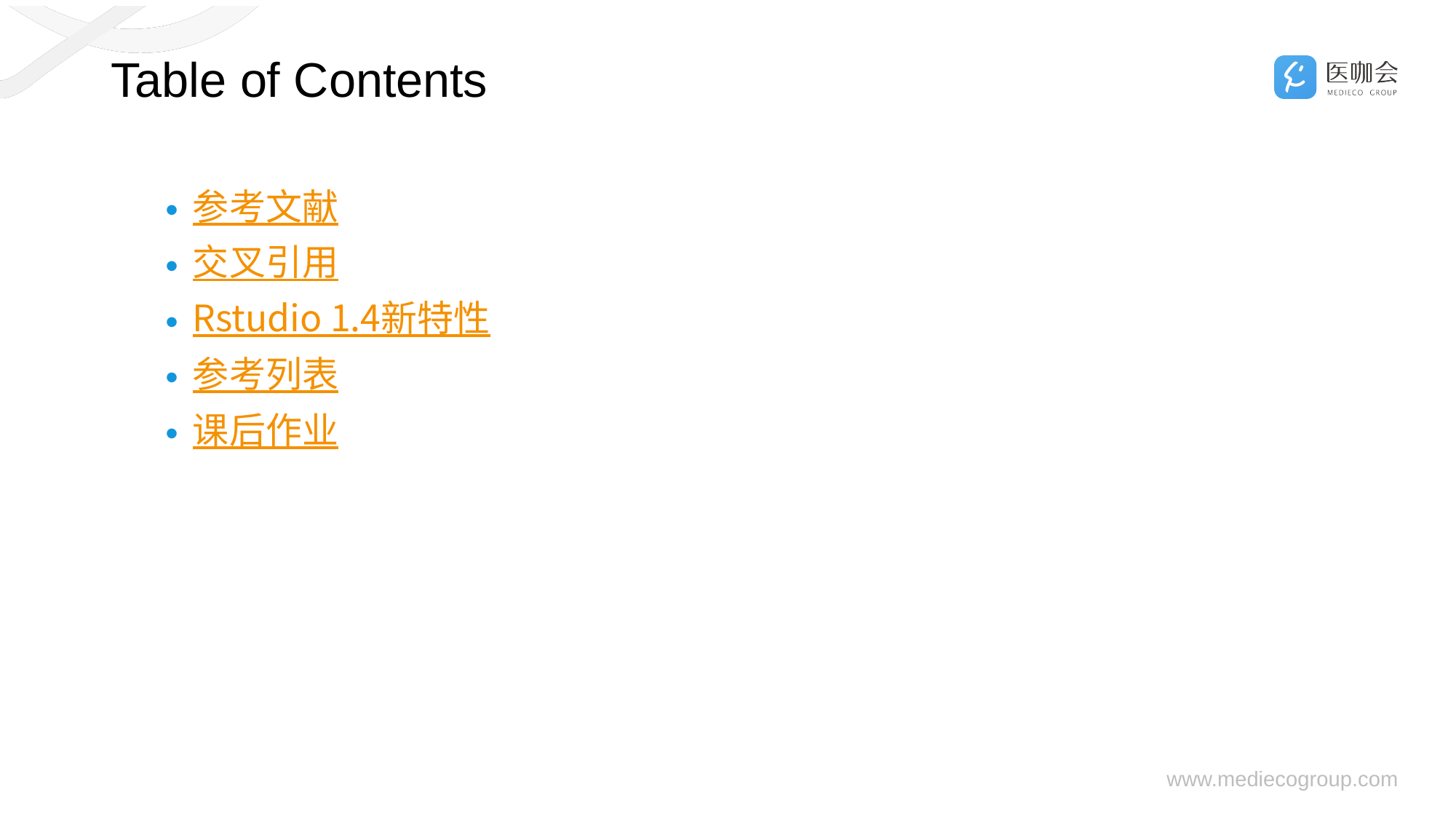

# Table of Contents
参考文献
交叉引用
Rstudio 1.4新特性
参考列表
课后作业